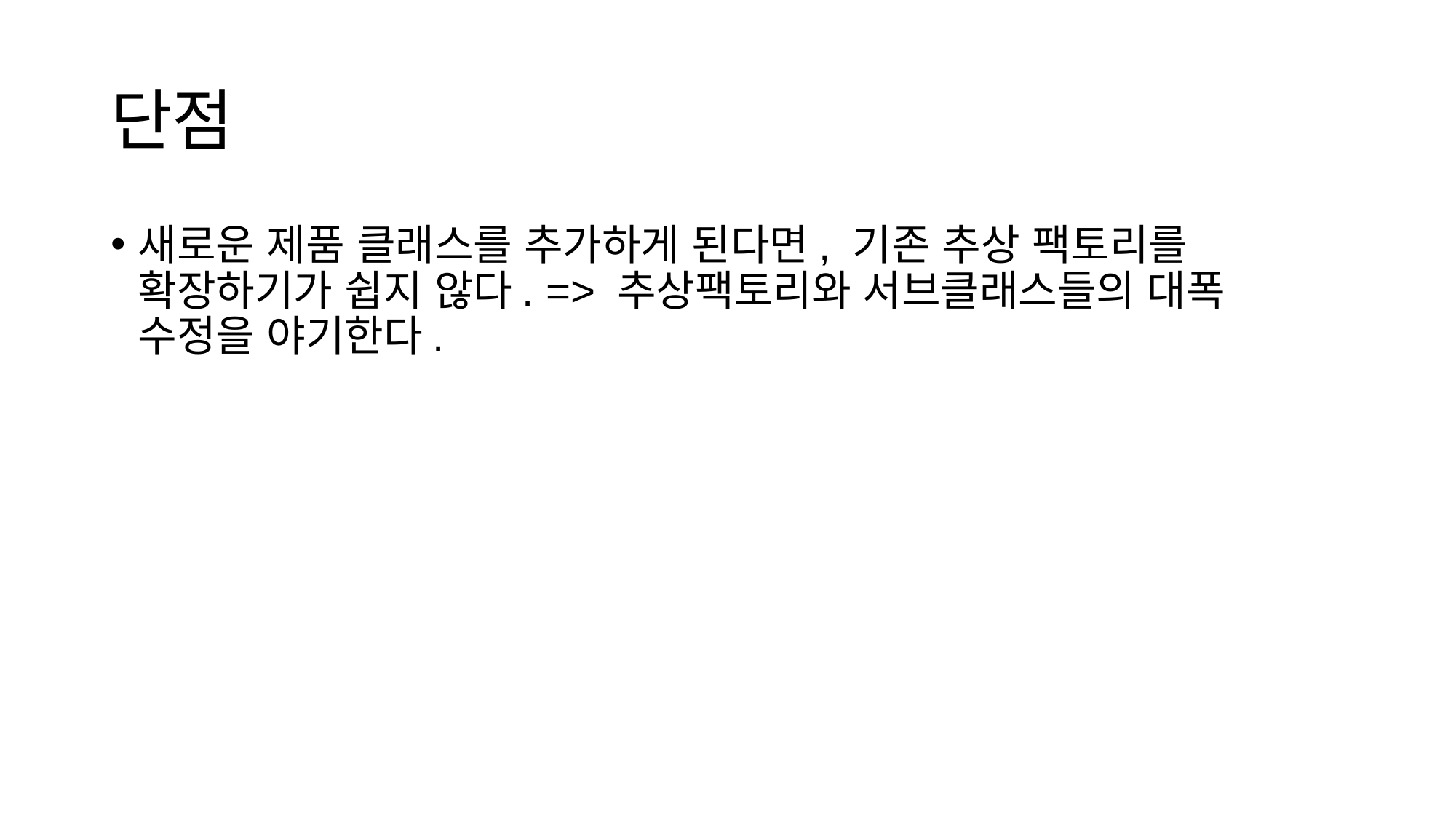

# 단점
새로운 제품 클래스를 추가하게 된다면, 기존 추상 팩토리를 확장하기가 쉽지 않다. => 추상팩토리와 서브클래스들의 대폭 수정을 야기한다.